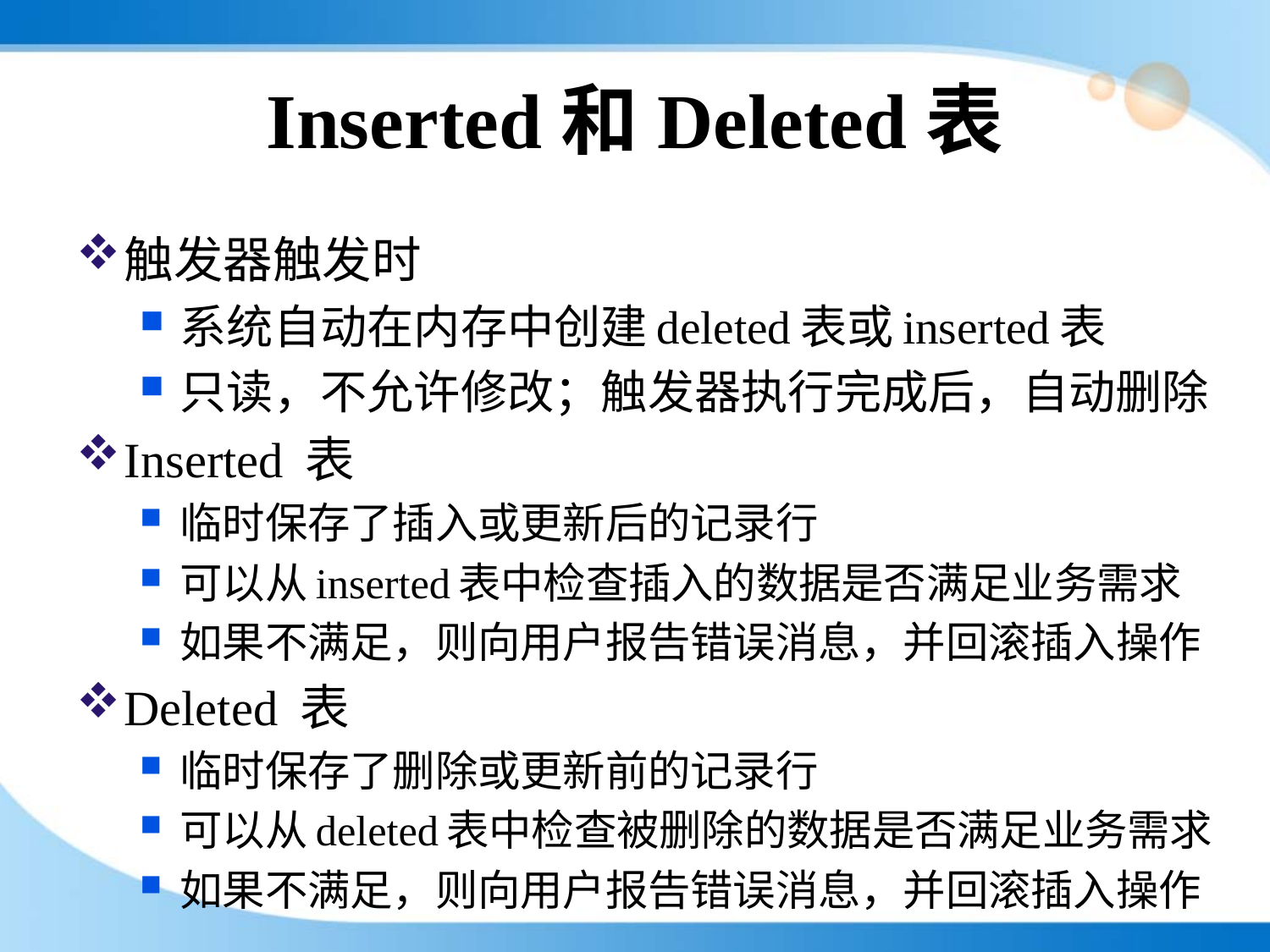

# Inserted和Deleted表
触发器触发时
系统自动在内存中创建deleted表或inserted表
只读，不允许修改；触发器执行完成后，自动删除
Inserted 表
临时保存了插入或更新后的记录行
可以从inserted表中检查插入的数据是否满足业务需求
如果不满足，则向用户报告错误消息，并回滚插入操作
Deleted 表
临时保存了删除或更新前的记录行
可以从deleted表中检查被删除的数据是否满足业务需求
如果不满足，则向用户报告错误消息，并回滚插入操作